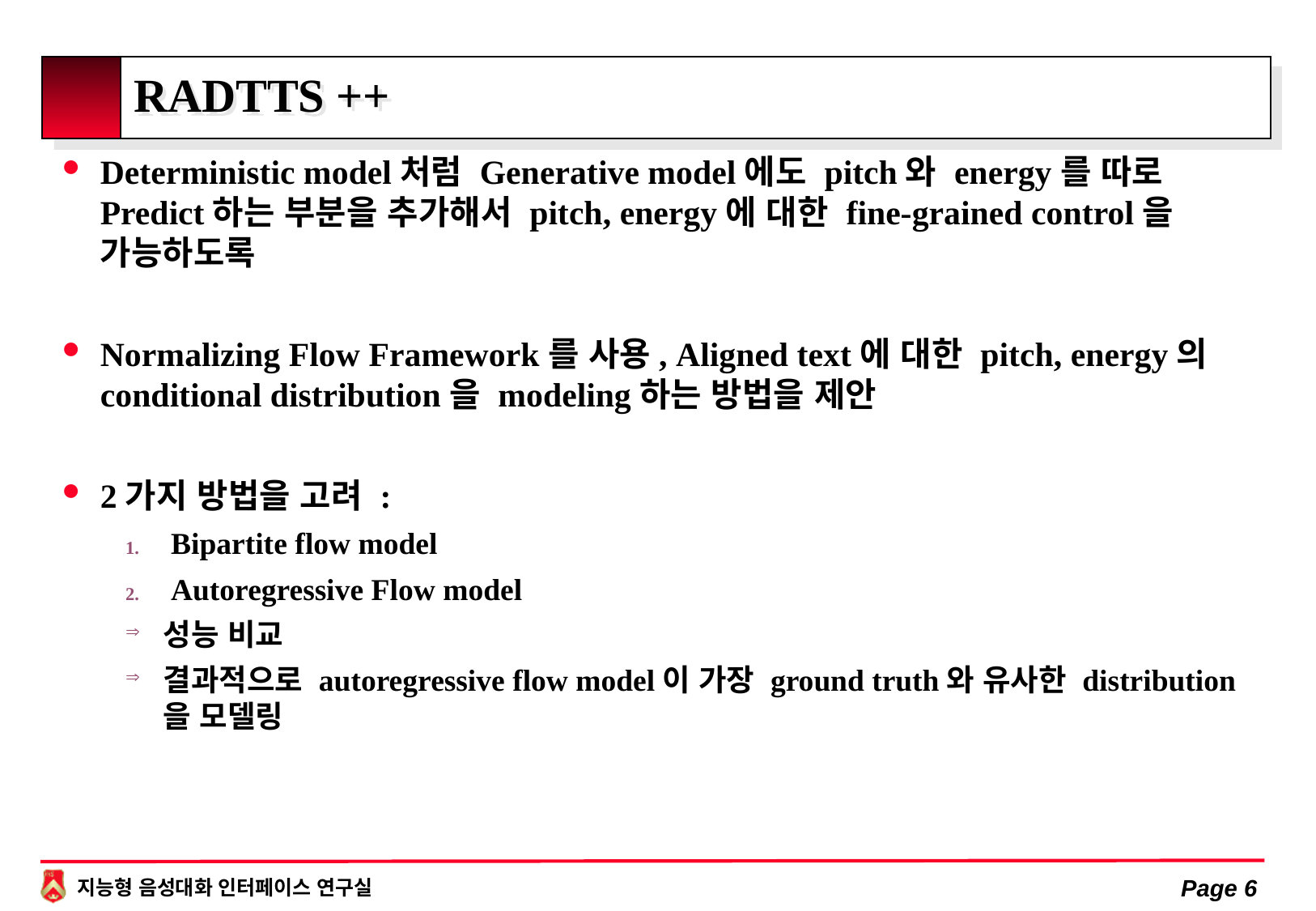

# RADTTS ++
Deterministic model처럼 Generative model에도 pitch와 energy를 따로 Predict하는 부분을 추가해서 pitch, energy에 대한 fine-grained control을 가능하도록

Normalizing Flow Framework를 사용, Aligned text에 대한 pitch, energy의 conditional distribution을 modeling하는 방법을 제안

2가지 방법을 고려 :
Bipartite flow model
Autoregressive Flow model
성능 비교
결과적으로 autoregressive flow model이 가장 ground truth와 유사한 distribution을 모델링

Page 6